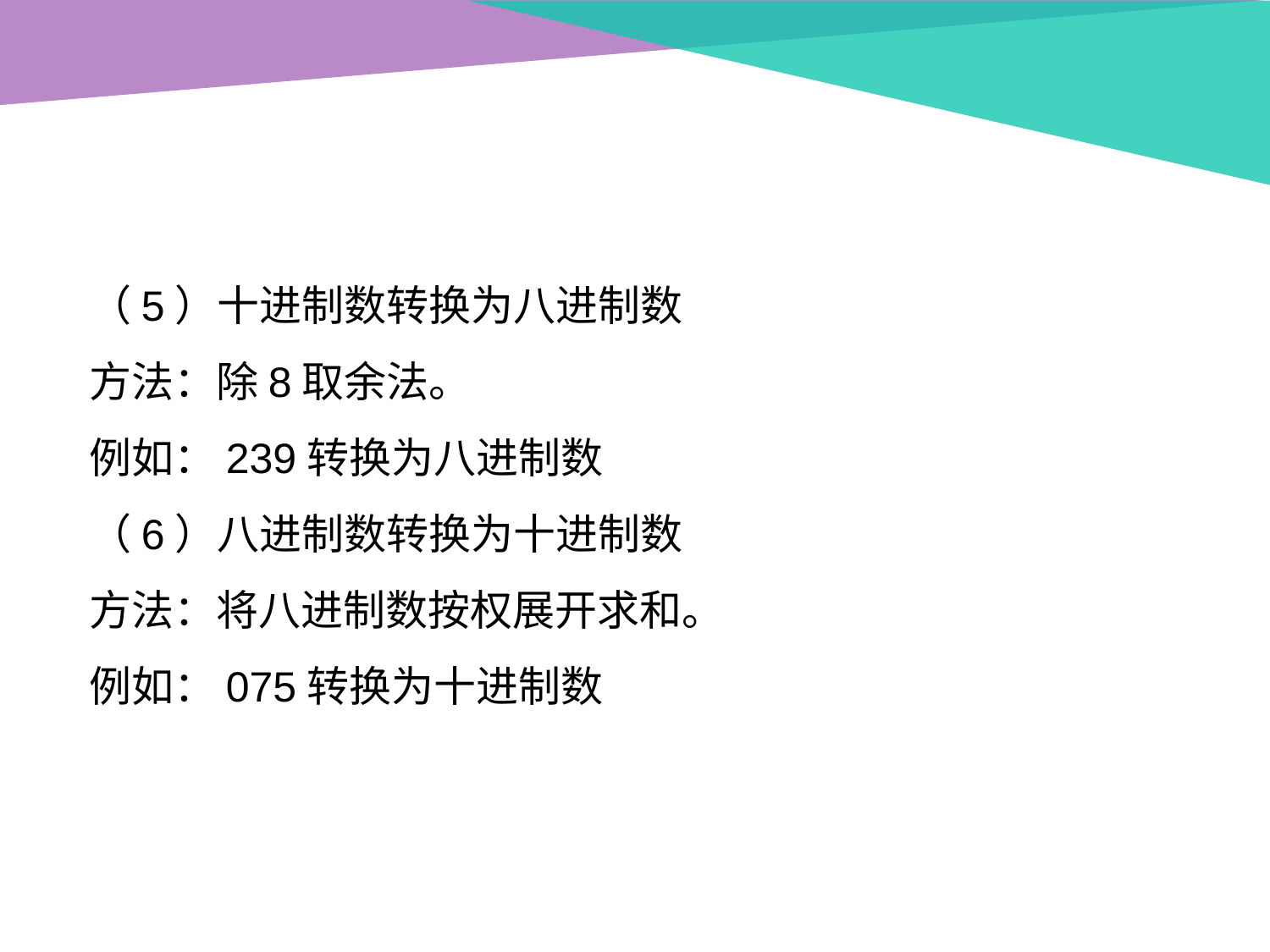

（5）十进制数转换为八进制数
方法：除8取余法。
例如：239转换为八进制数
（6）八进制数转换为十进制数
方法：将八进制数按权展开求和。
例如：075转换为十进制数